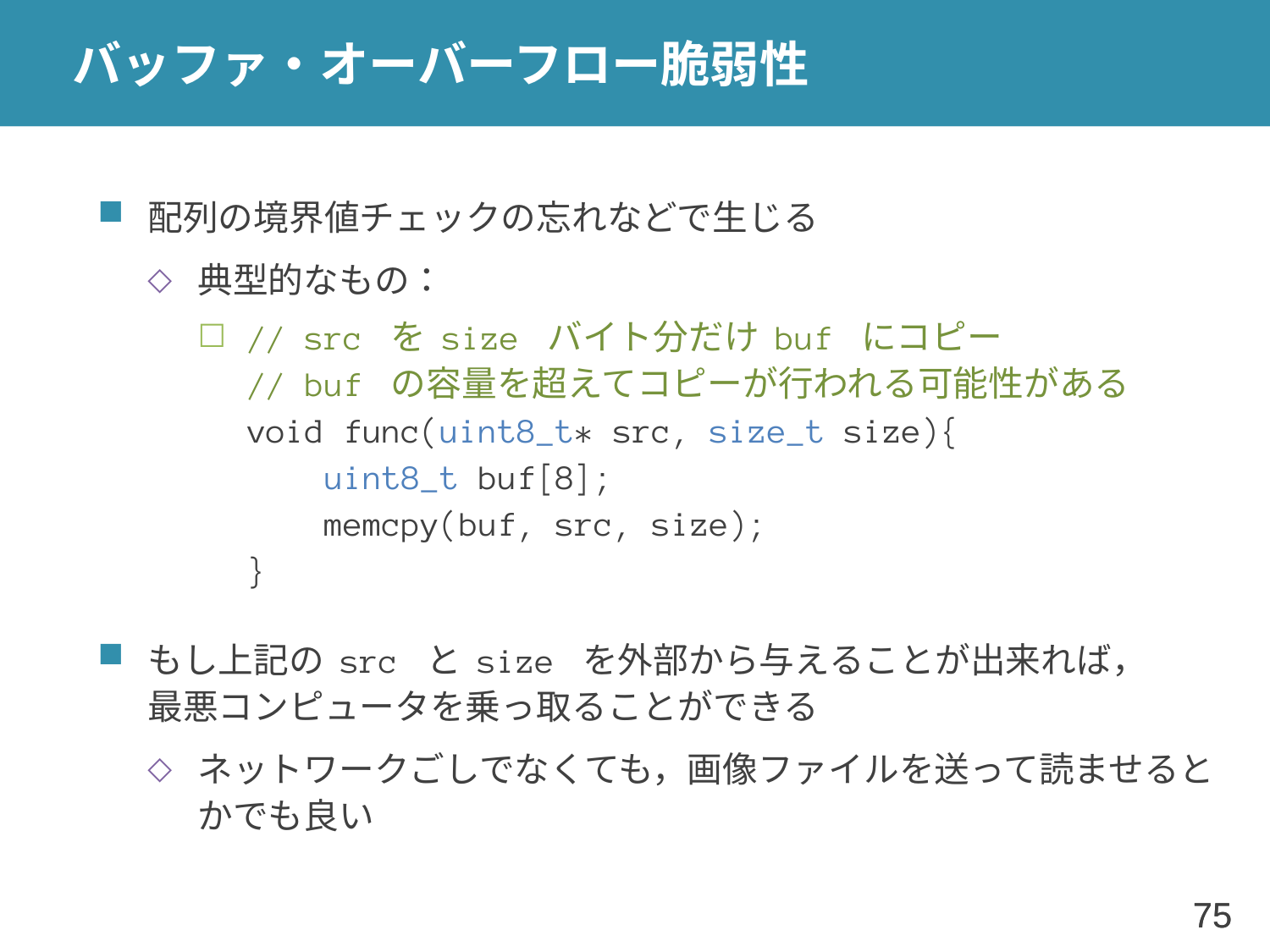

# バッファ・オーバーフロー脆弱性
配列の境界値チェックの忘れなどで生じる
典型的なもの：
// src を size バイト分だけ buf にコピー
// buf の容量を超えてコピーが行われる可能性がある
void func(uint8_t* src, size_t size){
    uint8_t buf[8];
    memcpy(buf, src, size);
}
もし上記の src と size を外部から与えることが出来れば，
最悪コンピュータを乗っ取ることができる
ネットワークごしでなくても，画像ファイルを送って読ませるとかでも良い